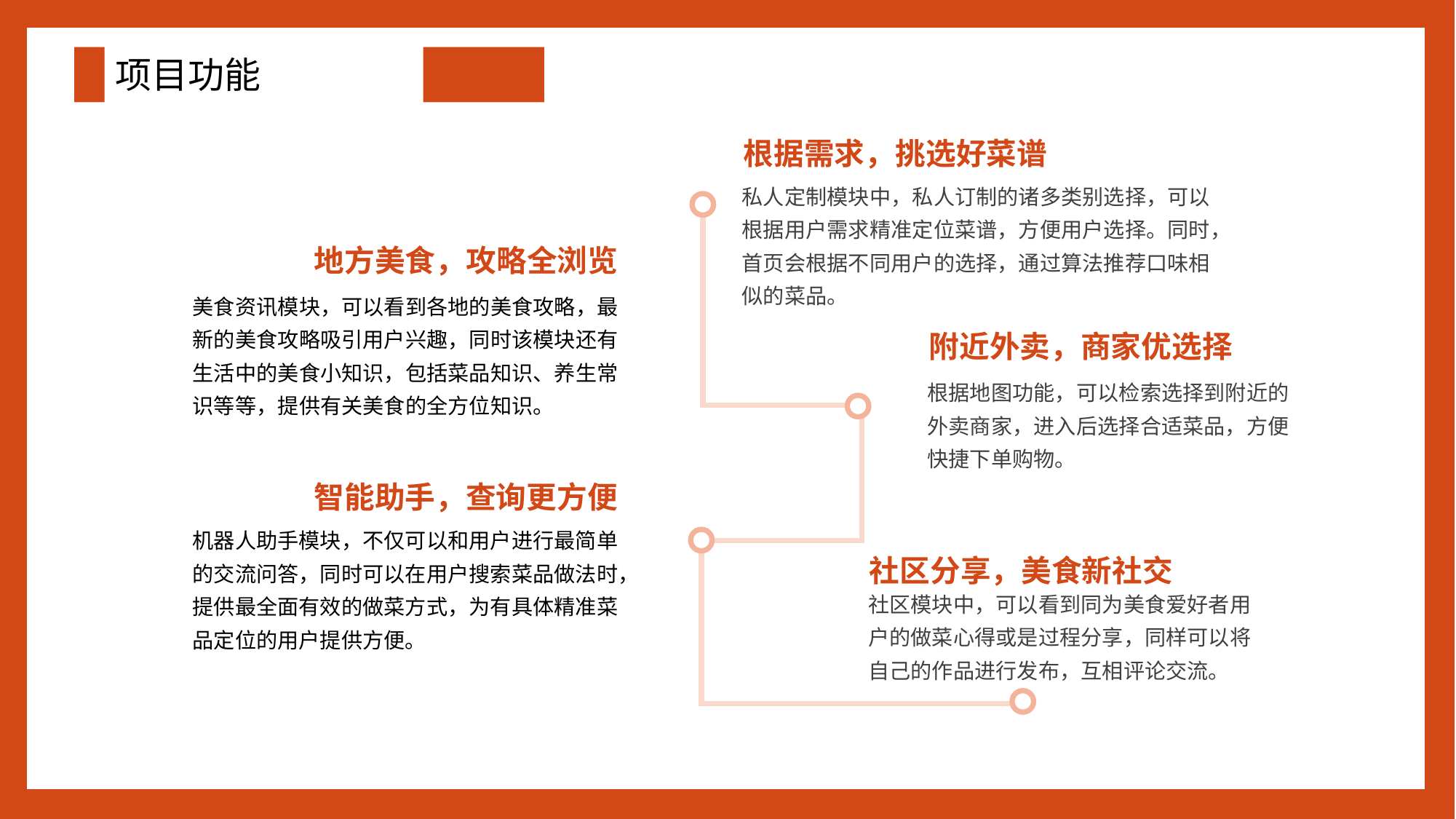

# 项目功能
根据需求，挑选好菜谱
私人定制模块中，私人订制的诸多类别选择，可以根据用户需求精准定位菜谱，方便用户选择。同时，首页会根据不同用户的选择，通过算法推荐口味相似的菜品。

地方美食，攻略全浏览
美食资讯模块，可以看到各地的美食攻略，最新的美食攻略吸引用户兴趣，同时该模块还有生活中的美食小知识，包括菜品知识、养生常识等等，提供有关美食的全方位知识。
附近外卖，商家优选择
根据地图功能，可以检索选择到附近的外卖商家，进入后选择合适菜品，方便快捷下单购物。

智能助手，查询更方便
机器人助手模块，不仅可以和用户进行最简单的交流问答，同时可以在用户搜索菜品做法时，提供最全面有效的做菜方式，为有具体精准菜品定位的用户提供方便。

社区分享，美食新社交
社区模块中，可以看到同为美食爱好者用户的做菜心得或是过程分享，同样可以将自己的作品进行发布，互相评论交流。